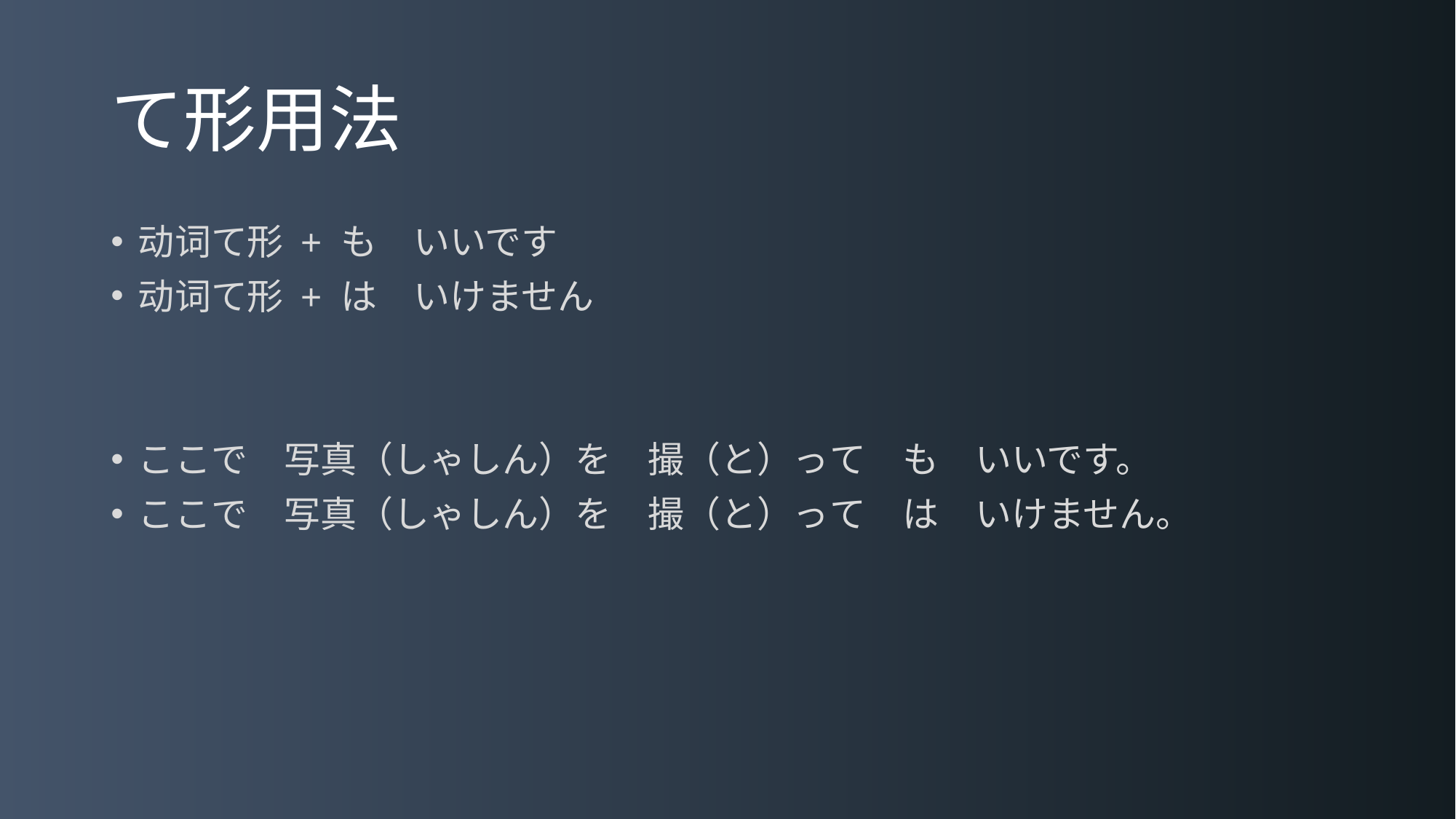

# て形用法
动词て形 + も　いいです
动词て形 + は　いけません

ここで　写真（しゃしん）を　撮（と）って　も　いいです。
ここで　写真（しゃしん）を　撮（と）って　は　いけません。